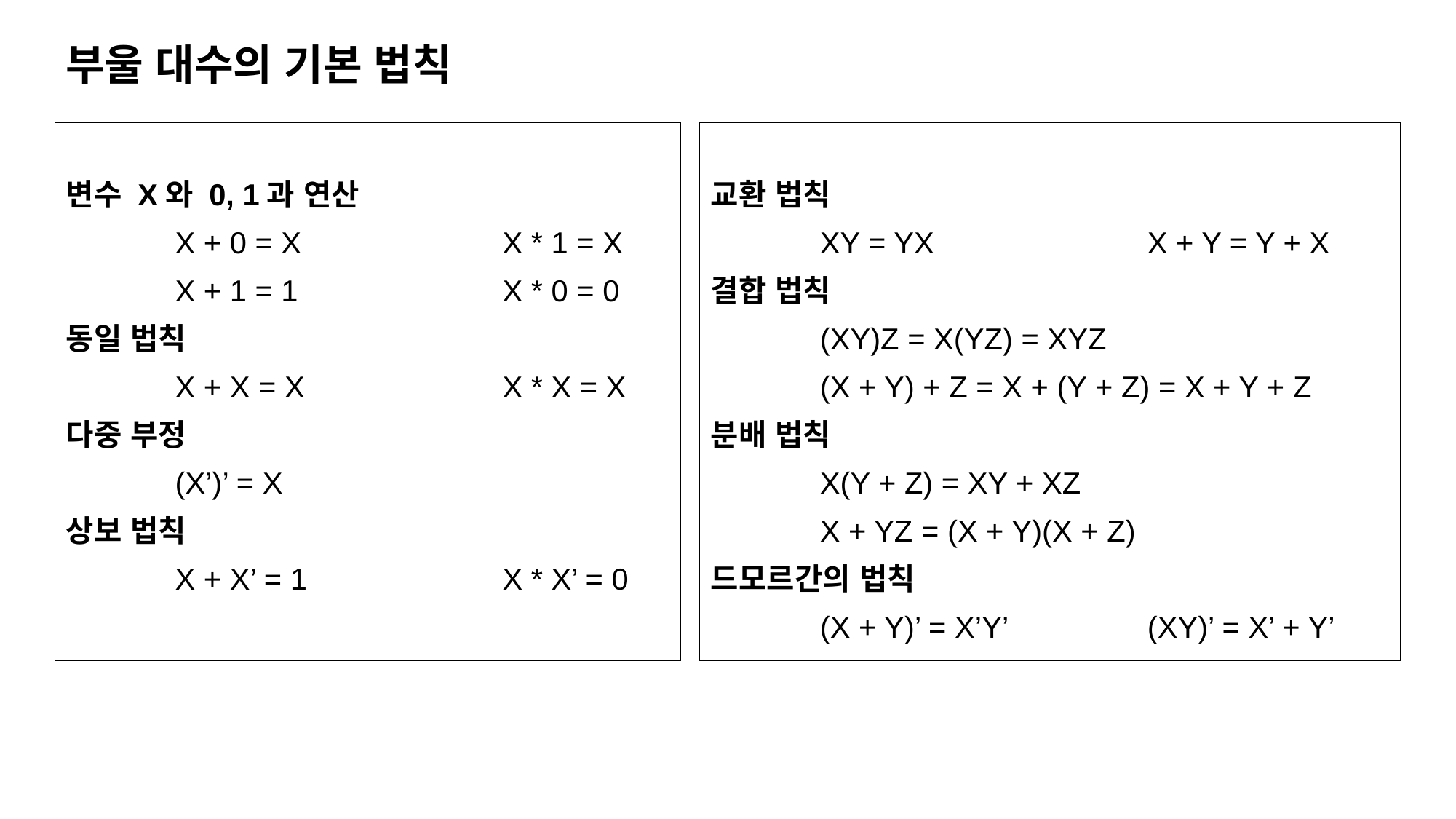

# 부울 대수의 기본 법칙

변수 X와 0, 1과 연산
	X + 0 = X		X * 1 = X
	X + 1 = 1		X * 0 = 0
동일 법칙
	X + X = X 		X * X = X
다중 부정
	(X’)’ = X
상보 법칙
	X + X’ = 1 		X * X’ = 0

교환 법칙
	XY = YX		X + Y = Y + X
결합 법칙
	(XY)Z = X(YZ) = XYZ
	(X + Y) + Z = X + (Y + Z) = X + Y + Z
분배 법칙
	X(Y + Z) = XY + XZ
	X + YZ = (X + Y)(X + Z)
드모르간의 법칙
	(X + Y)’ = X’Y’		(XY)’ = X’ + Y’